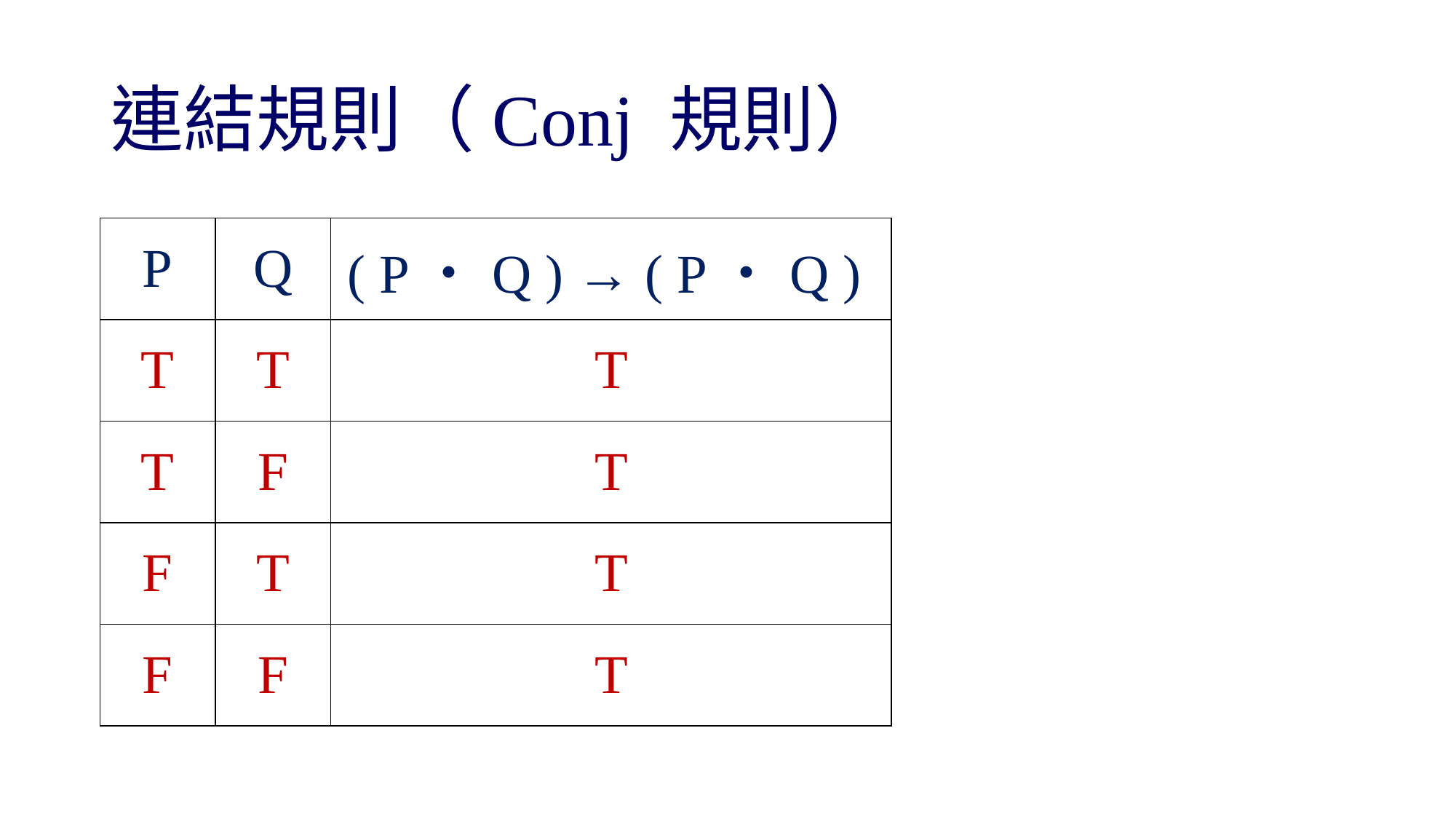

# 連結規則（Conj 規則）
| P | Q | ( P・Q ) → ( P・Q ) |
| --- | --- | --- |
| T | T | T |
| T | F | T |
| F | T | T |
| F | F | T |